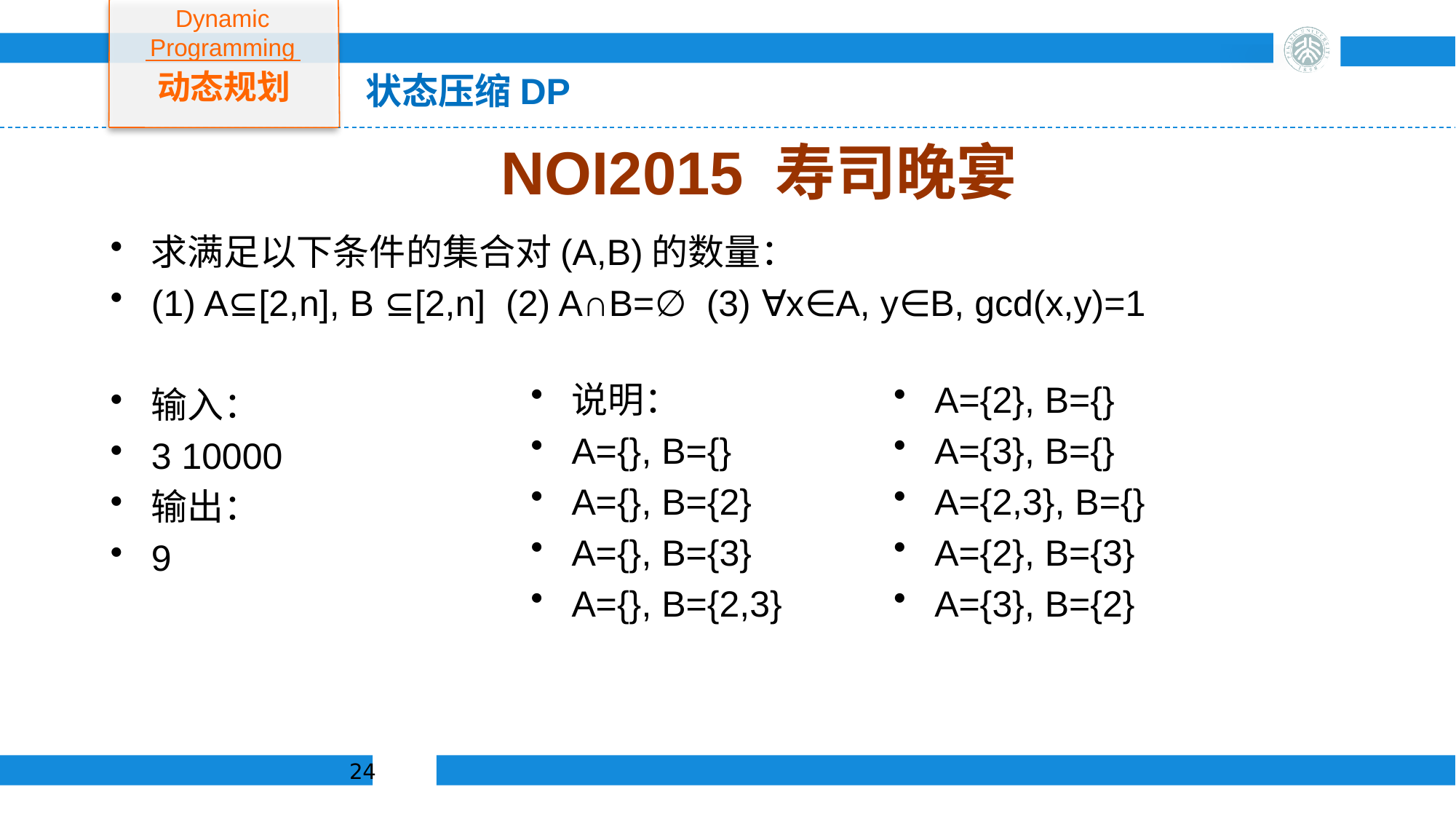

Dynamic Programming
动态规划
状态压缩DP
# NOI2015 寿司晚宴
求满足以下条件的集合对(A,B)的数量：
(1) A⊆[2,n], B ⊆[2,n]  (2) A∩B=∅  (3) ∀x∈A, y∈B, gcd(x,y)=1

输入：
3 10000
输出：
9

说明：
A={}, B={}
A={}, B={2}
A={}, B={3}
A={}, B={2,3}

A={2}, B={}
A={3}, B={}
A={2,3}, B={}
A={2}, B={3}
A={3}, B={2}